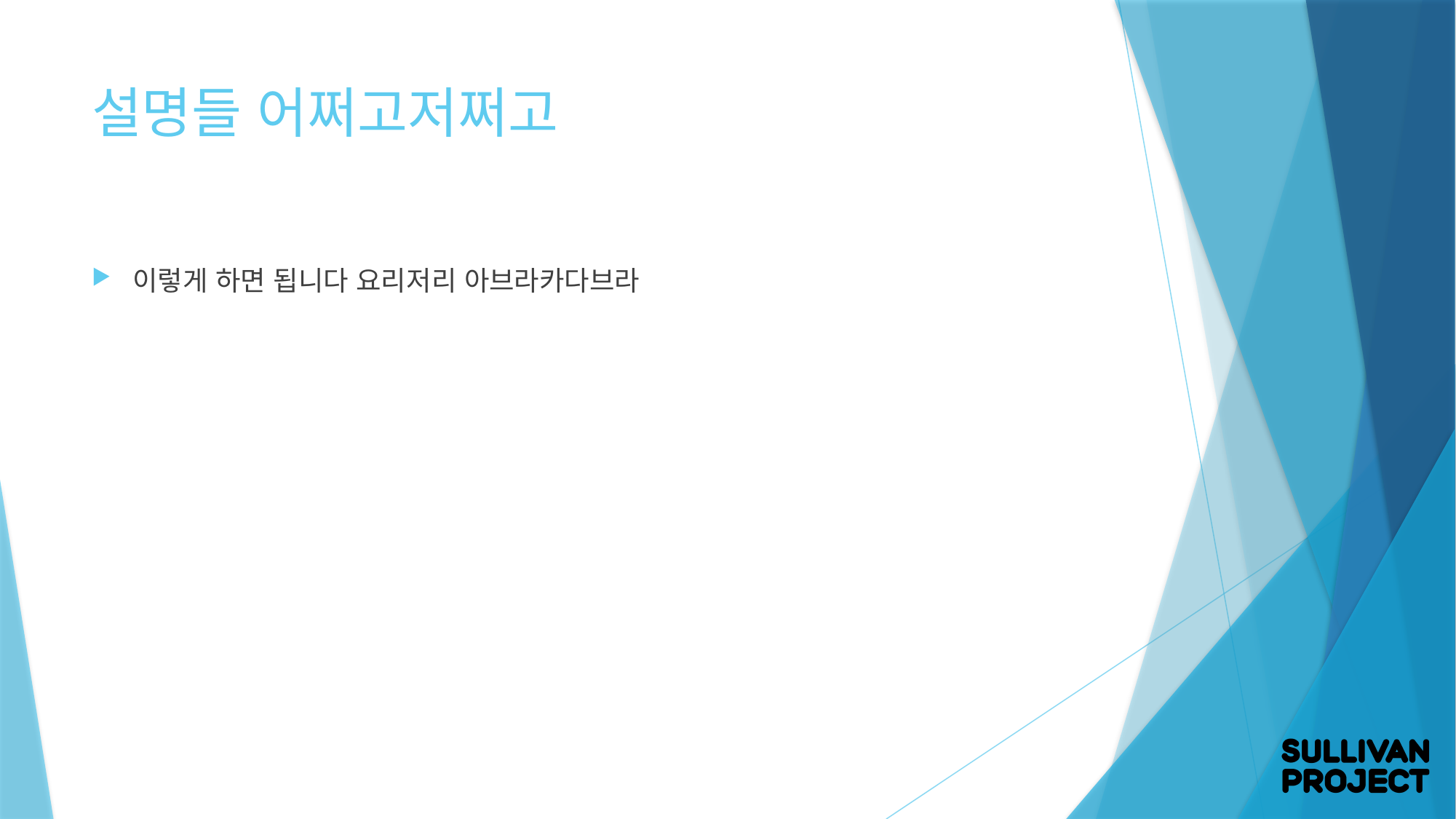

# 설명들 어쩌고저쩌고
이렇게 하면 됩니다 요리저리 아브라카다브라